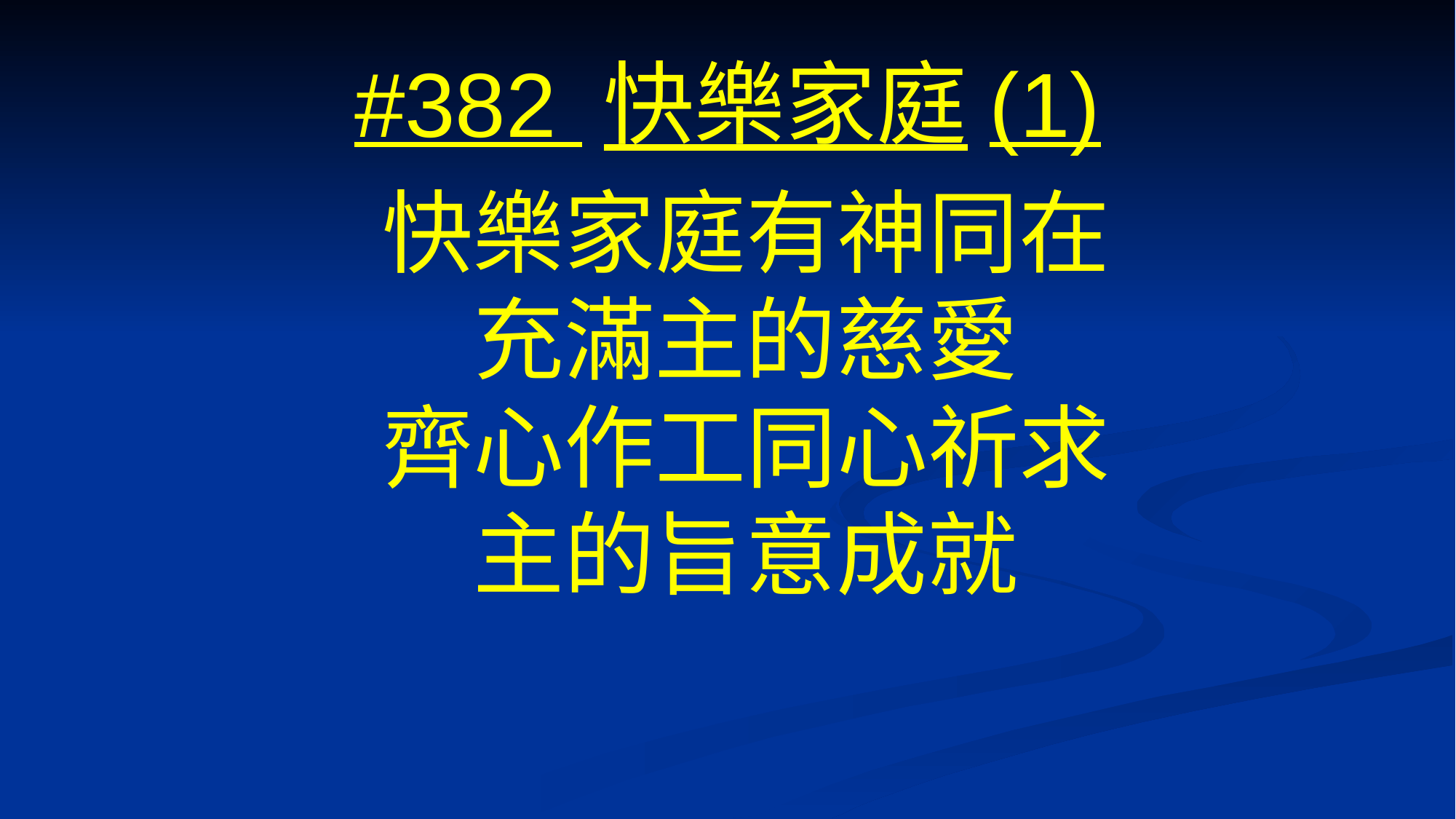

# #382 快樂家庭(1)
快樂家庭有神同在
充滿主的慈愛
齊心作工同心祈求
主的旨意成就